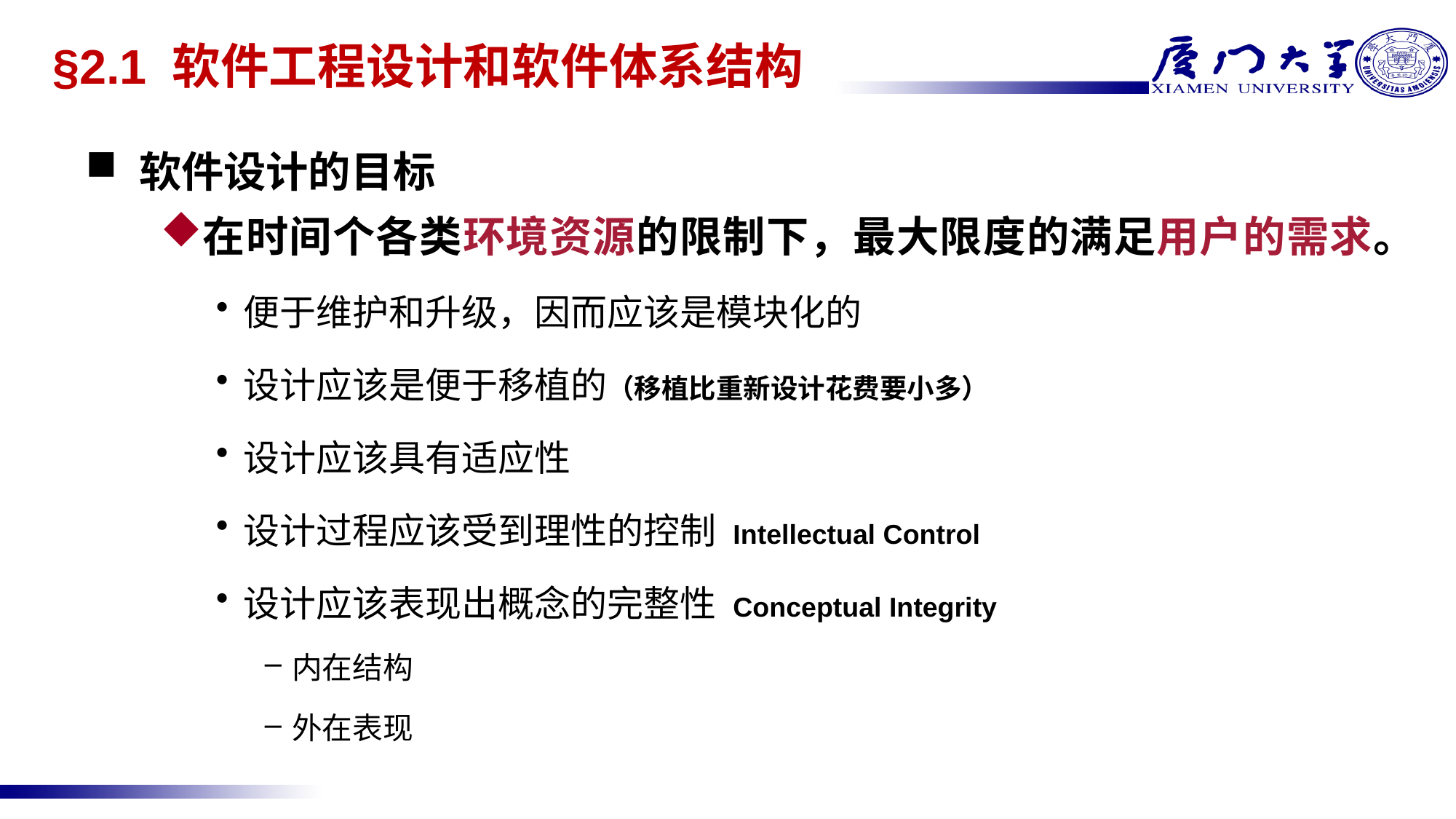

# §2.1 软件工程设计和软件体系结构
软件设计的目标
在时间个各类环境资源的限制下，最大限度的满足用户的需求。
便于维护和升级，因而应该是模块化的
设计应该是便于移植的（移植比重新设计花费要小多）
设计应该具有适应性
设计过程应该受到理性的控制 Intellectual Control
设计应该表现出概念的完整性 Conceptual Integrity
内在结构
外在表现